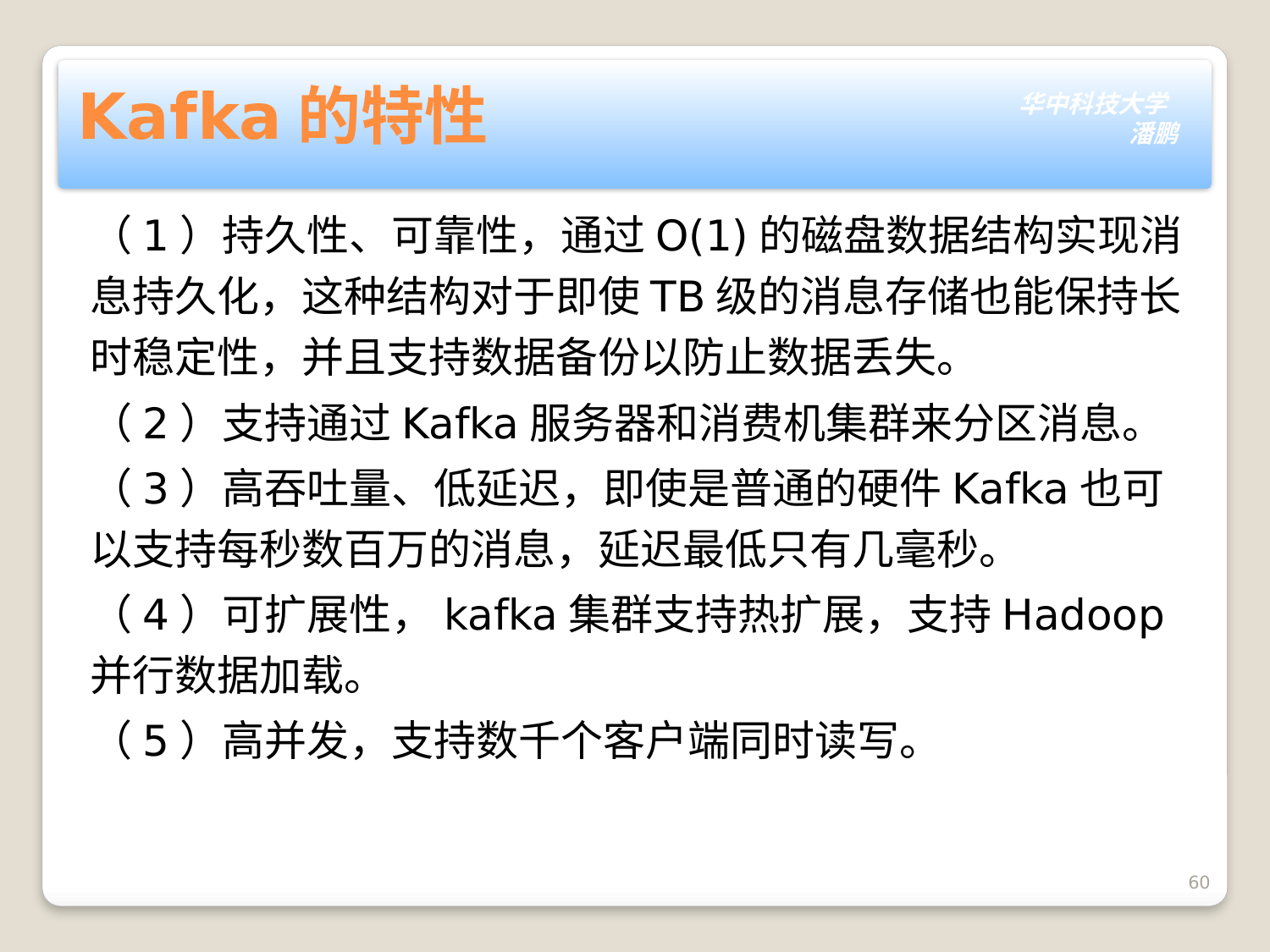

# Kafka的特性
（1）持久性、可靠性，通过O(1)的磁盘数据结构实现消息持久化，这种结构对于即使TB级的消息存储也能保持长时稳定性，并且支持数据备份以防止数据丢失。
（2）支持通过Kafka服务器和消费机集群来分区消息。
（3）高吞吐量、低延迟，即使是普通的硬件Kafka也可以支持每秒数百万的消息，延迟最低只有几毫秒。
（4）可扩展性，kafka集群支持热扩展，支持Hadoop并行数据加载。
（5）高并发，支持数千个客户端同时读写。

60